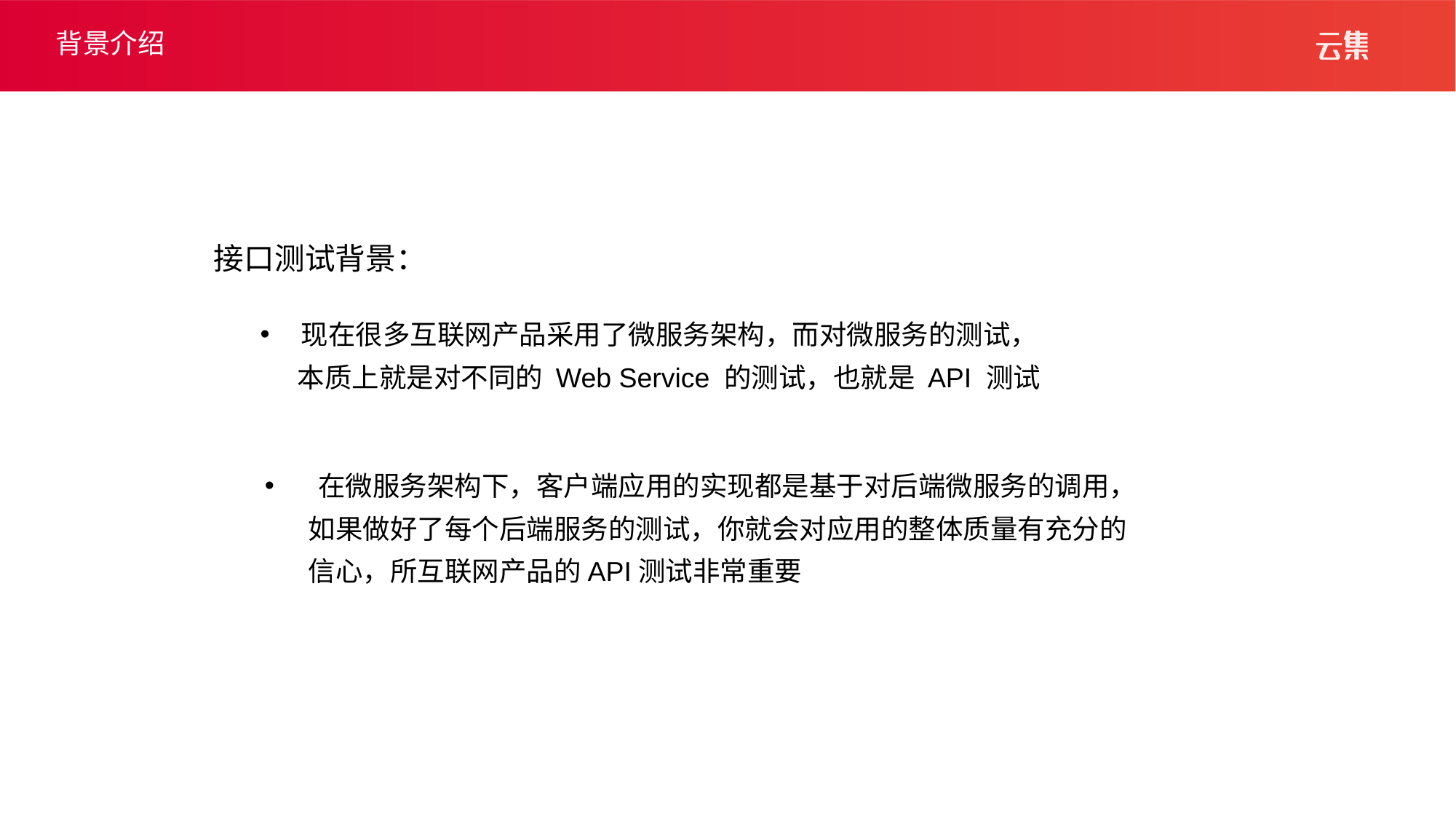

背景介绍
接口测试背景：
现在很多互联网产品采用了微服务架构，而对微服务的测试，
     本质上就是对不同的 Web Service 的测试，也就是 API 测试
 在微服务架构下，客户端应用的实现都是基于对后端微服务的调用，
      如果做好了每个后端服务的测试，你就会对应用的整体质量有充分的
      信心，所互联网产品的API测试非常重要